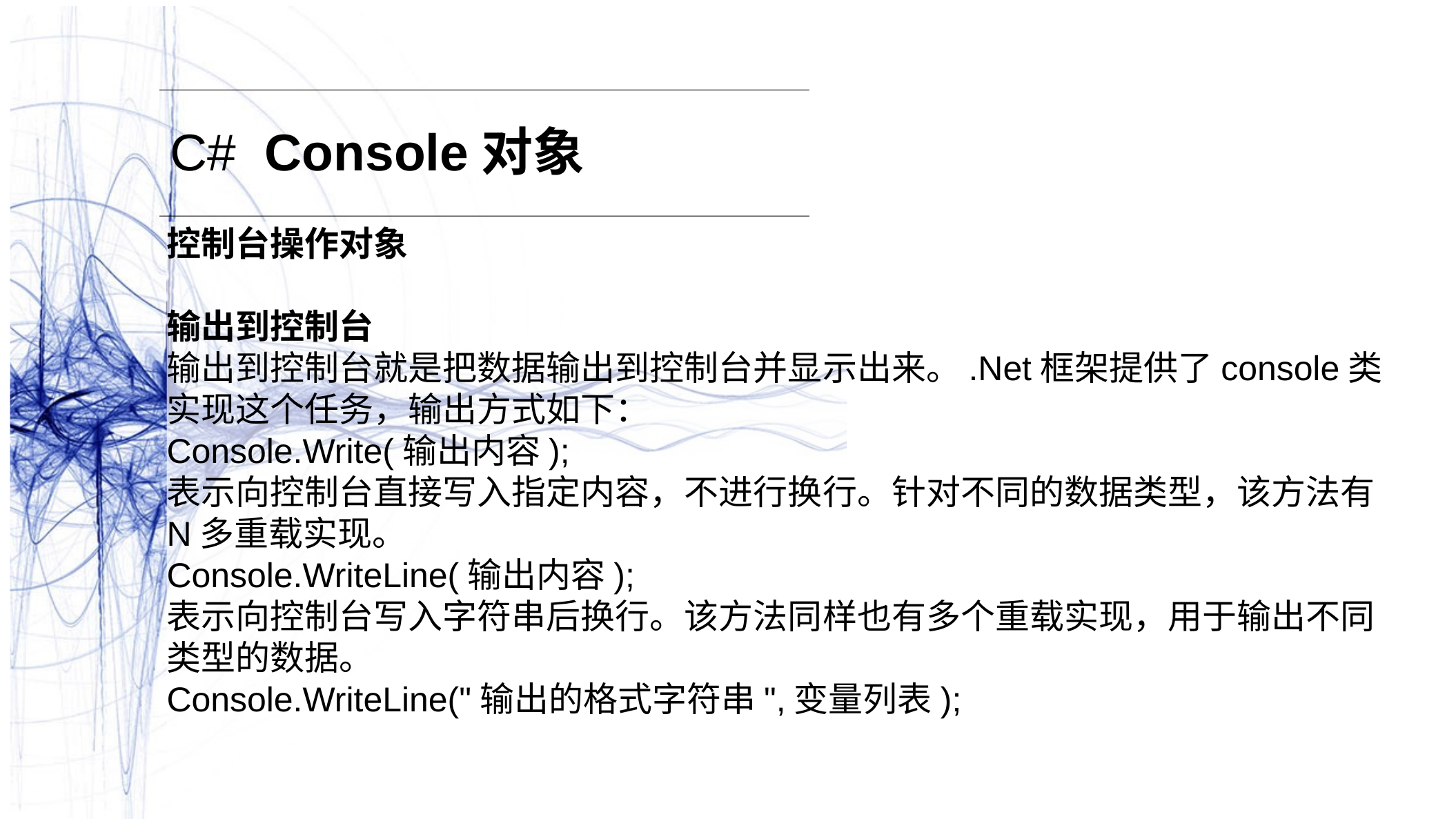

C#  Console对象

控制台操作对象

输出到控制台
输出到控制台就是把数据输出到控制台并显示出来。.Net框架提供了console类实现这个任务，输出方式如下：
Console.Write(输出内容);
表示向控制台直接写入指定内容，不进行换行。针对不同的数据类型，该方法有N多重载实现。
Console.WriteLine(输出内容);
表示向控制台写入字符串后换行。该方法同样也有多个重载实现，用于输出不同类型的数据。
Console.WriteLine("输出的格式字符串",变量列表);